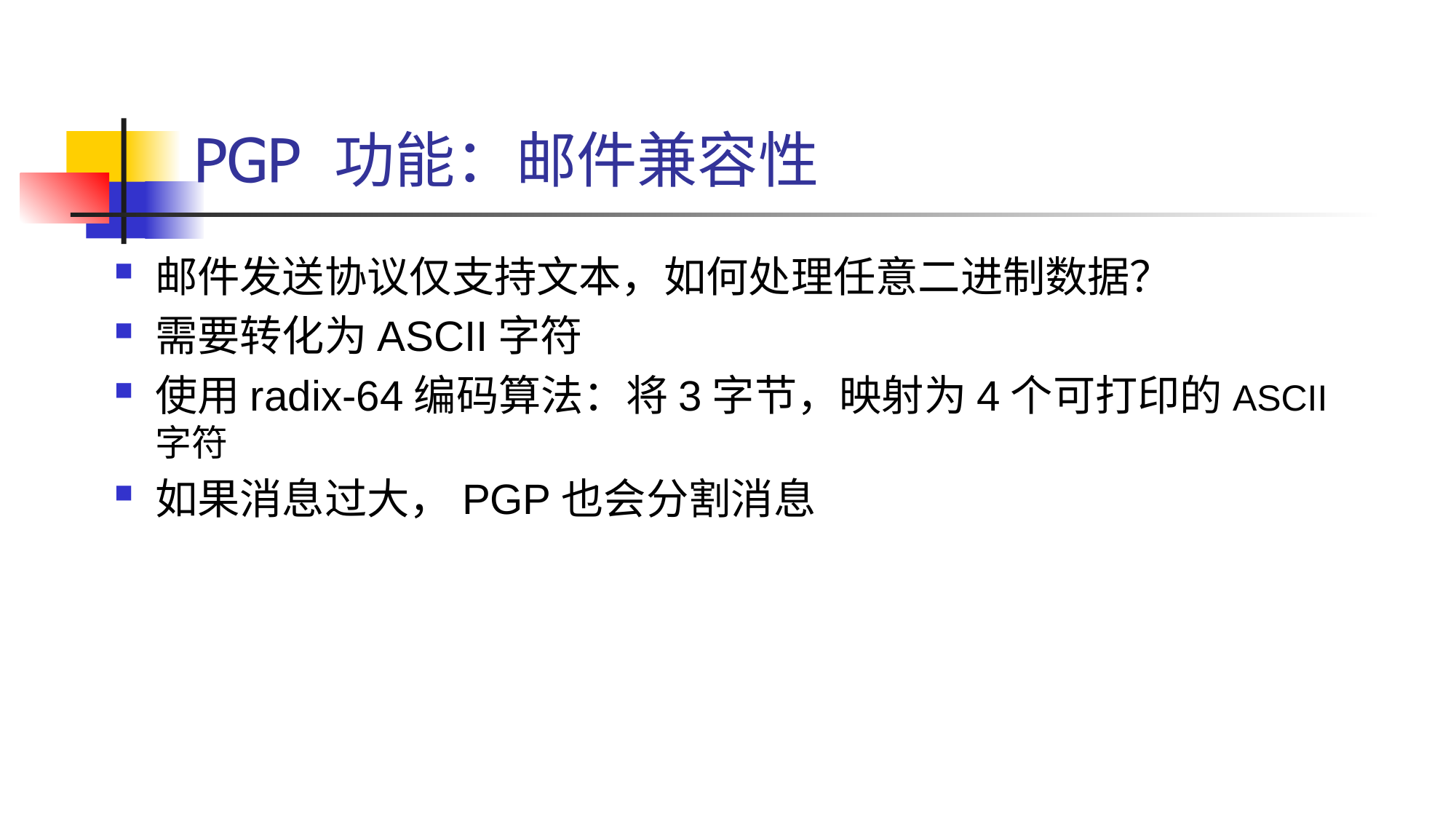

# PGP 功能：邮件兼容性
邮件发送协议仅支持文本，如何处理任意二进制数据？
需要转化为ASCII字符
使用radix-64编码算法：将3字节，映射为4个可打印的ASCII字符
如果消息过大，PGP也会分割消息